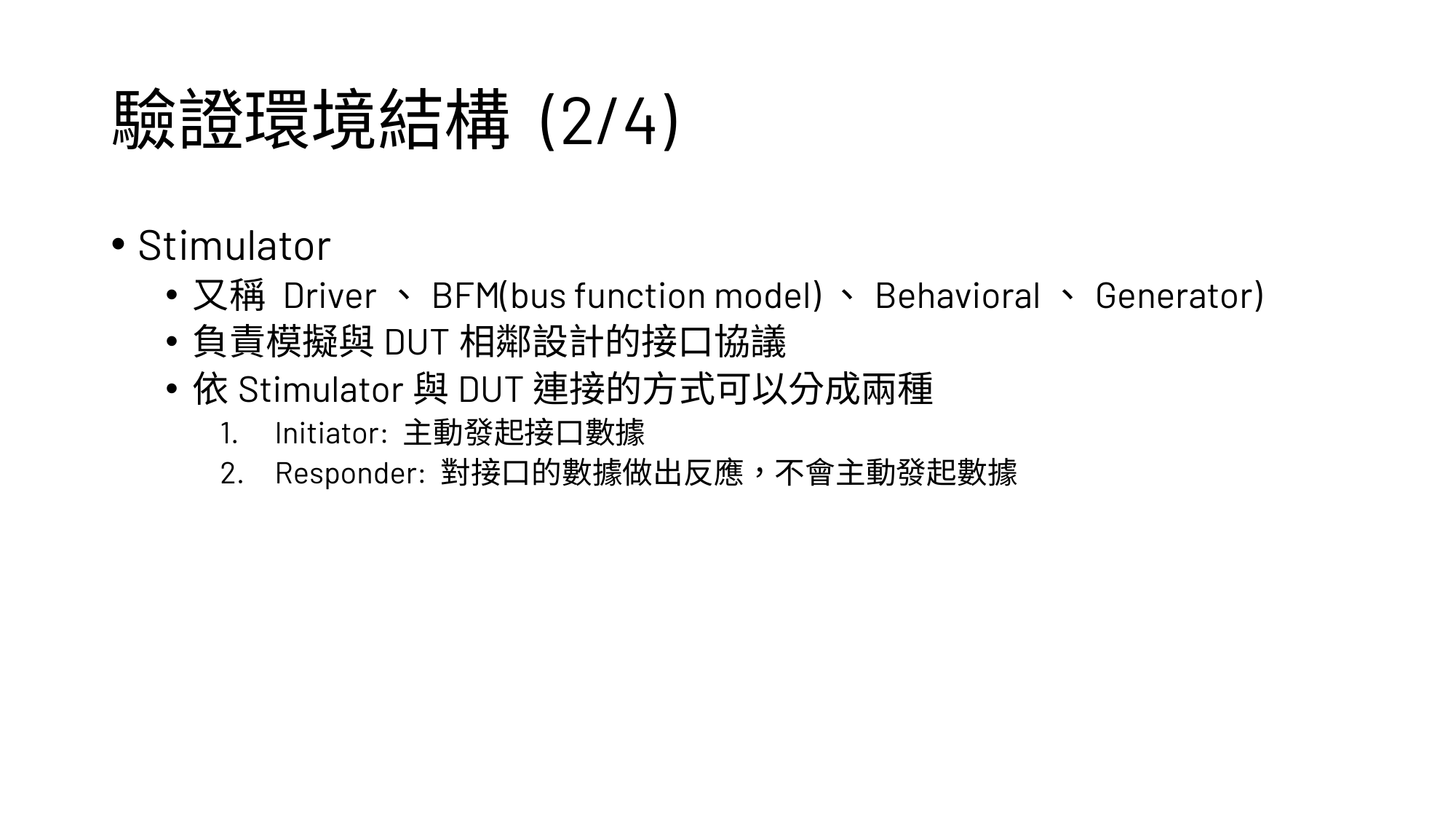

# 驗證環境結構 (2/4)
Stimulator
又稱 Driver、BFM(bus function model)、Behavioral、Generator)
負責模擬與DUT相鄰設計的接口協議
依Stimulator與DUT連接的方式可以分成兩種
Initiator: 主動發起接口數據
Responder: 對接口的數據做出反應，不會主動發起數據